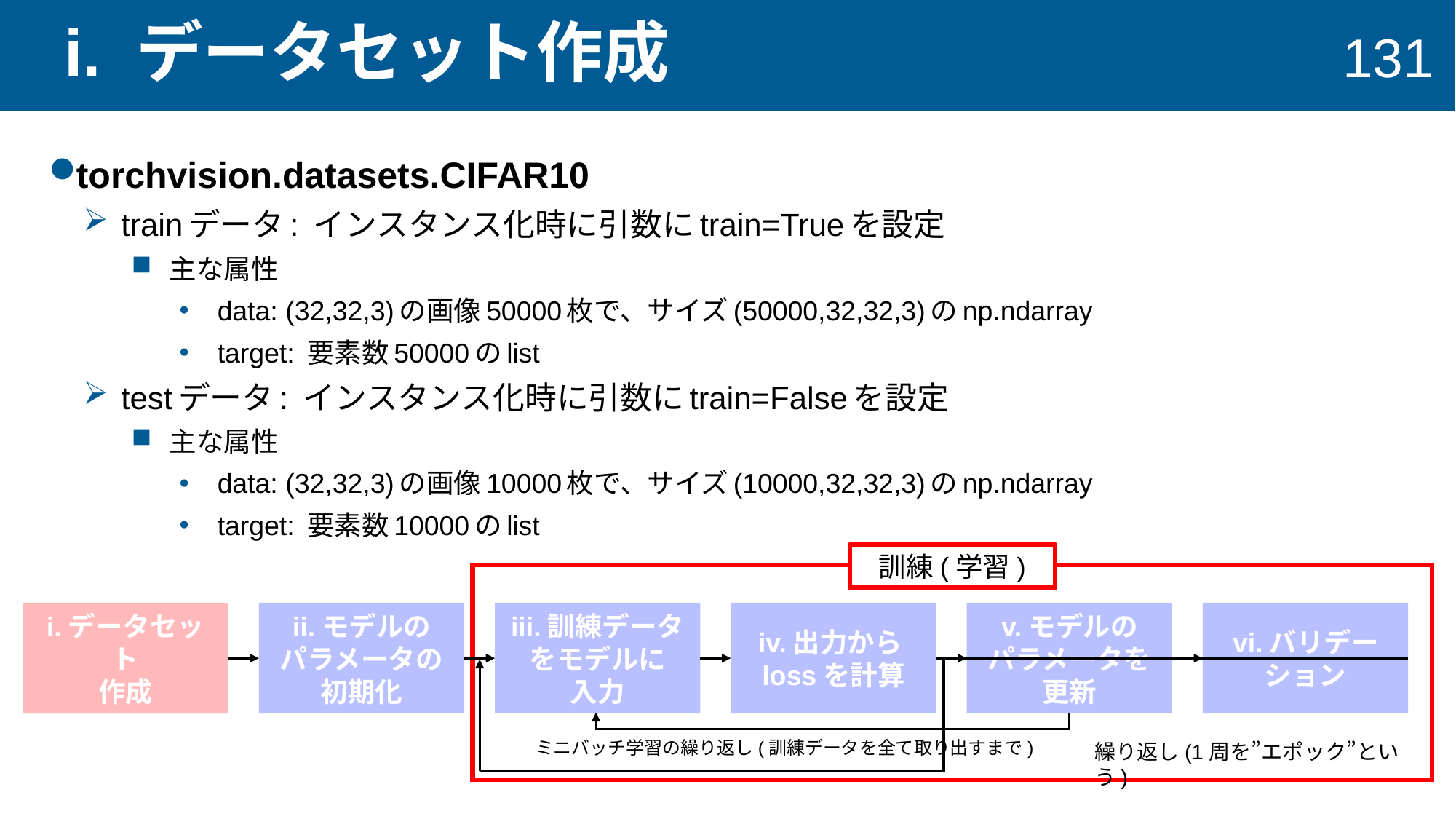

# i. データセット作成
131
torchvision.datasets.CIFAR10
trainデータ: インスタンス化時に引数にtrain=Trueを設定
主な属性
data: (32,32,3)の画像50000枚で、サイズ(50000,32,32,3)のnp.ndarray
target: 要素数50000のlist
testデータ: インスタンス化時に引数にtrain=Falseを設定
主な属性
data: (32,32,3)の画像10000枚で、サイズ(10000,32,32,3)のnp.ndarray
target: 要素数10000のlist
訓練(学習)

vi.バリデーション
iv.出力からlossを計算
v.モデルの
パラメータを更新
i.データセット
作成
ii.モデルの
パラメータの
初期化
iii.訓練データ
をモデルに
入力
繰り返し(1周を”エポック”という)
ミニバッチ学習の繰り返し(訓練データを全て取り出すまで)